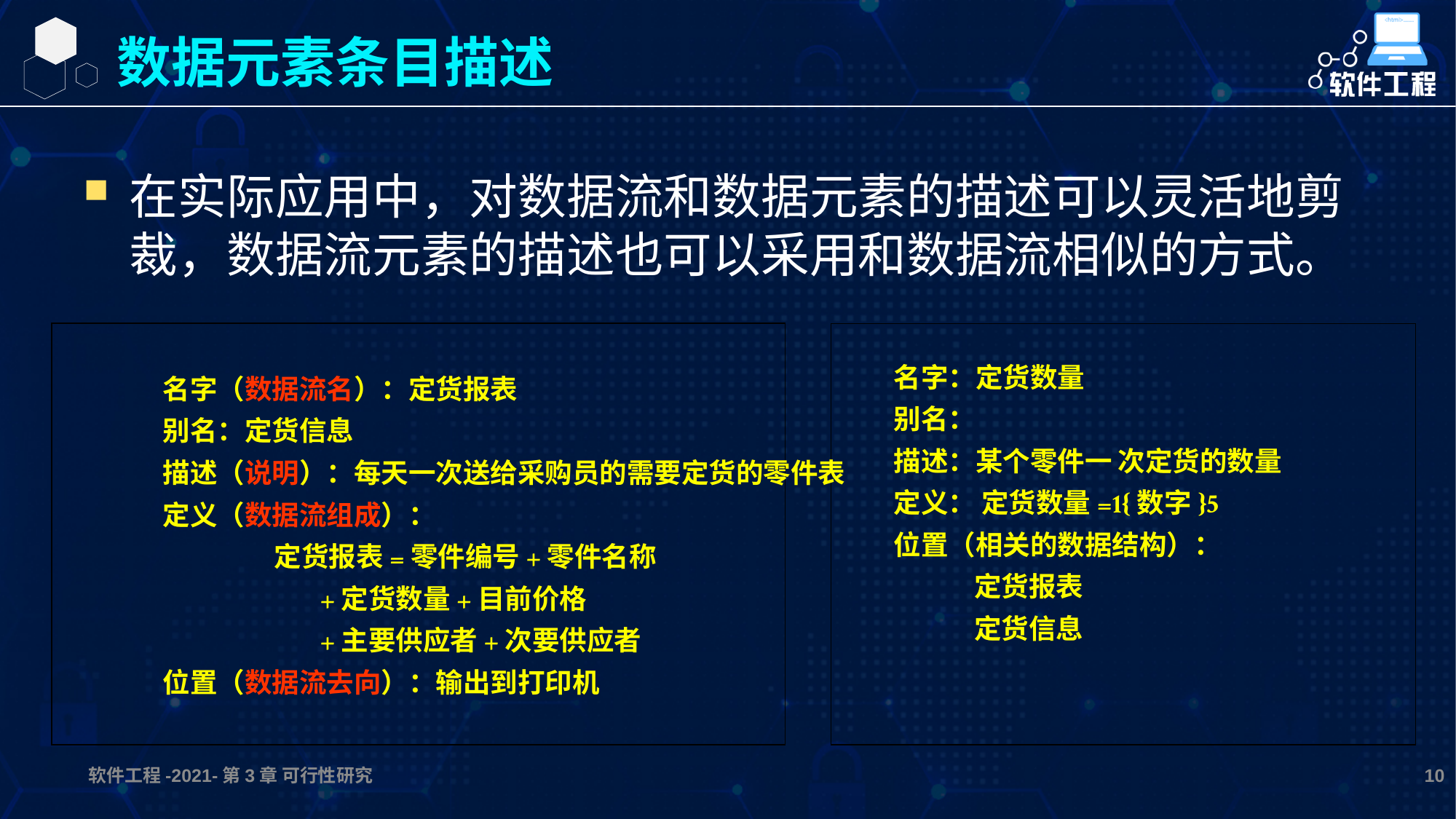

数据元素条目描述
在实际应用中，对数据流和数据元素的描述可以灵活地剪裁，数据流元素的描述也可以采用和数据流相似的方式。

名字：定货数量
别名：
描述：某个零件一 次定货的数量
定义： 定货数量=1{数字}5
位置（相关的数据结构）：
            定货报表
            定货信息
名字（数据流名）：定货报表
别名：定货信息
描述（说明）：每天一次送给采购员的需要定货的零件表
定义（数据流组成）：
                 定货报表=零件编号+零件名称
                            +定货数量+目前价格
                            +主要供应者+次要供应者
位置（数据流去向）：输出到打印机
软件工程-2021-第3章 可行性研究
10